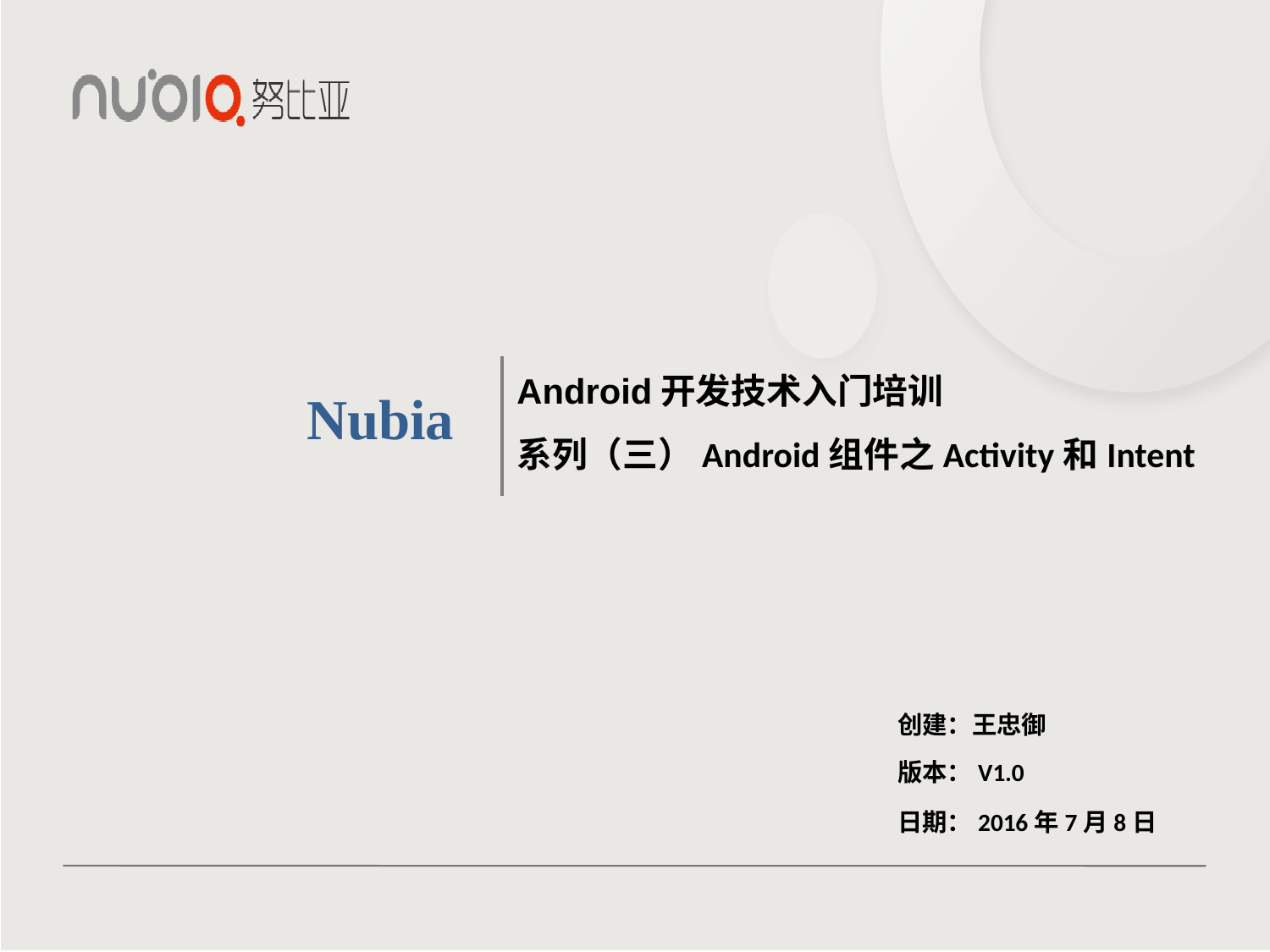

Android开发技术入门培训
系列（三）Android组件之Activity和Intent

				创建：王忠御

				版本：V1.0

				日期：2016年7月8日
Nubia

1